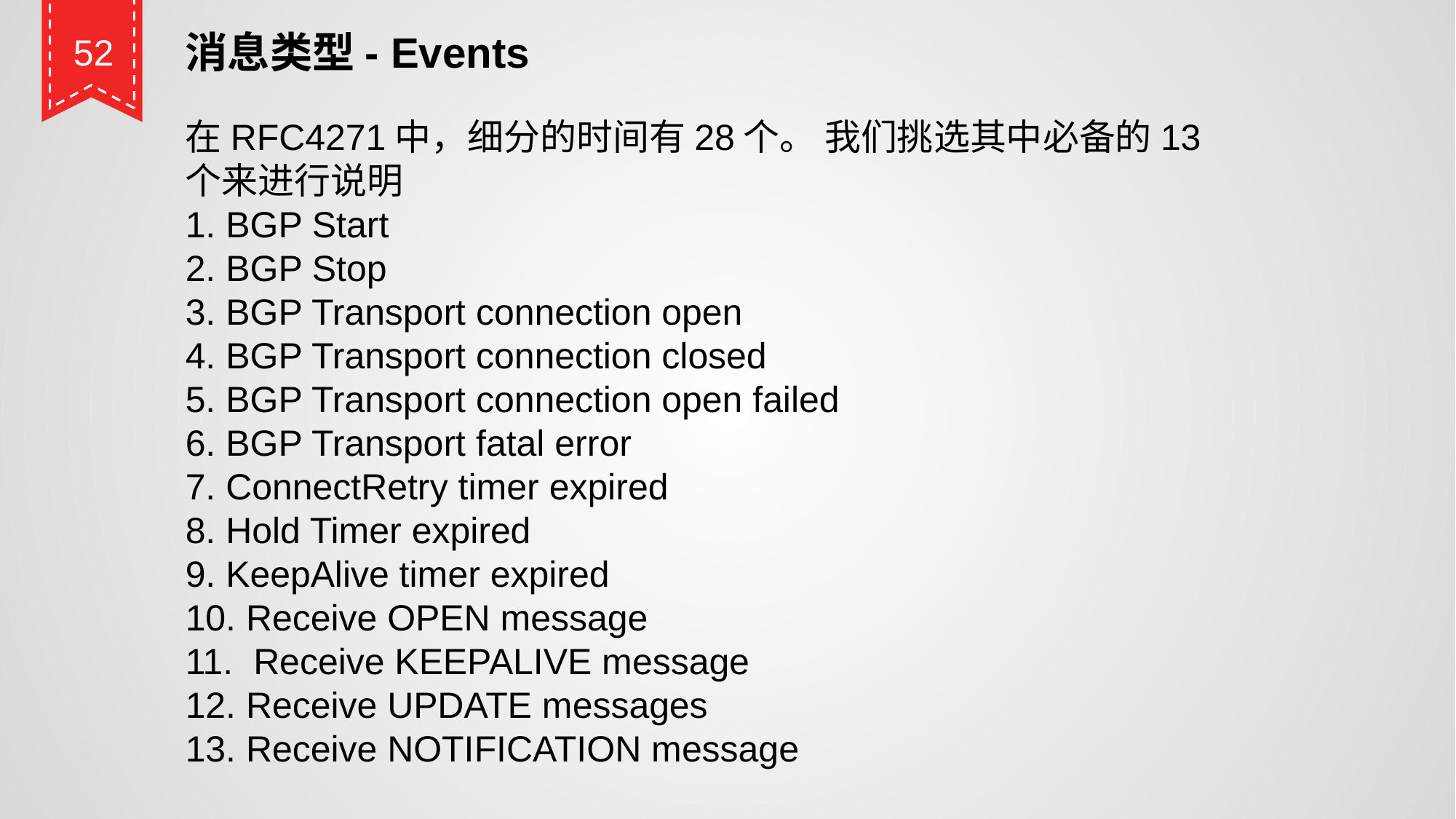

消息类型- Events
52
在RFC4271中，细分的时间有28个。 我们挑选其中必备的13个来进行说明
1. BGP Start
2. BGP Stop
3. BGP Transport connection open
4. BGP Transport connection closed
5. BGP Transport connection open failed
6. BGP Transport fatal error
7. ConnectRetry timer expired
8. Hold Timer expired
9. KeepAlive timer expired
10. Receive OPEN message
11.  Receive KEEPALIVE message
12. Receive UPDATE messages
13. Receive NOTIFICATION message